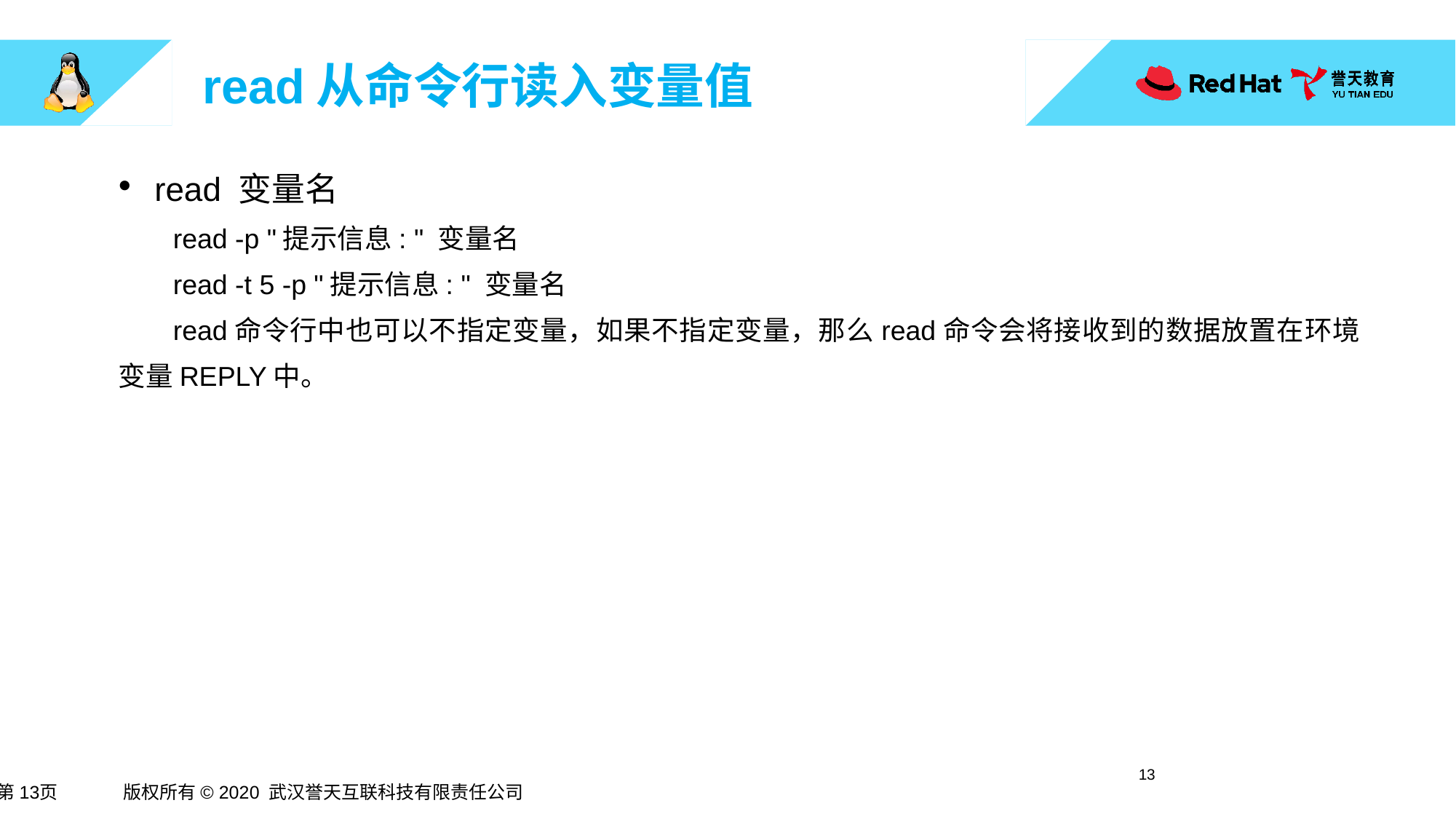

# read从命令行读入变量值
read 变量名
read -p "提示信息: " 变量名
read -t 5 -p "提示信息: " 变量名
read命令行中也可以不指定变量，如果不指定变量，那么read命令会将接收到的数据放置在环境变量REPLY中。
13